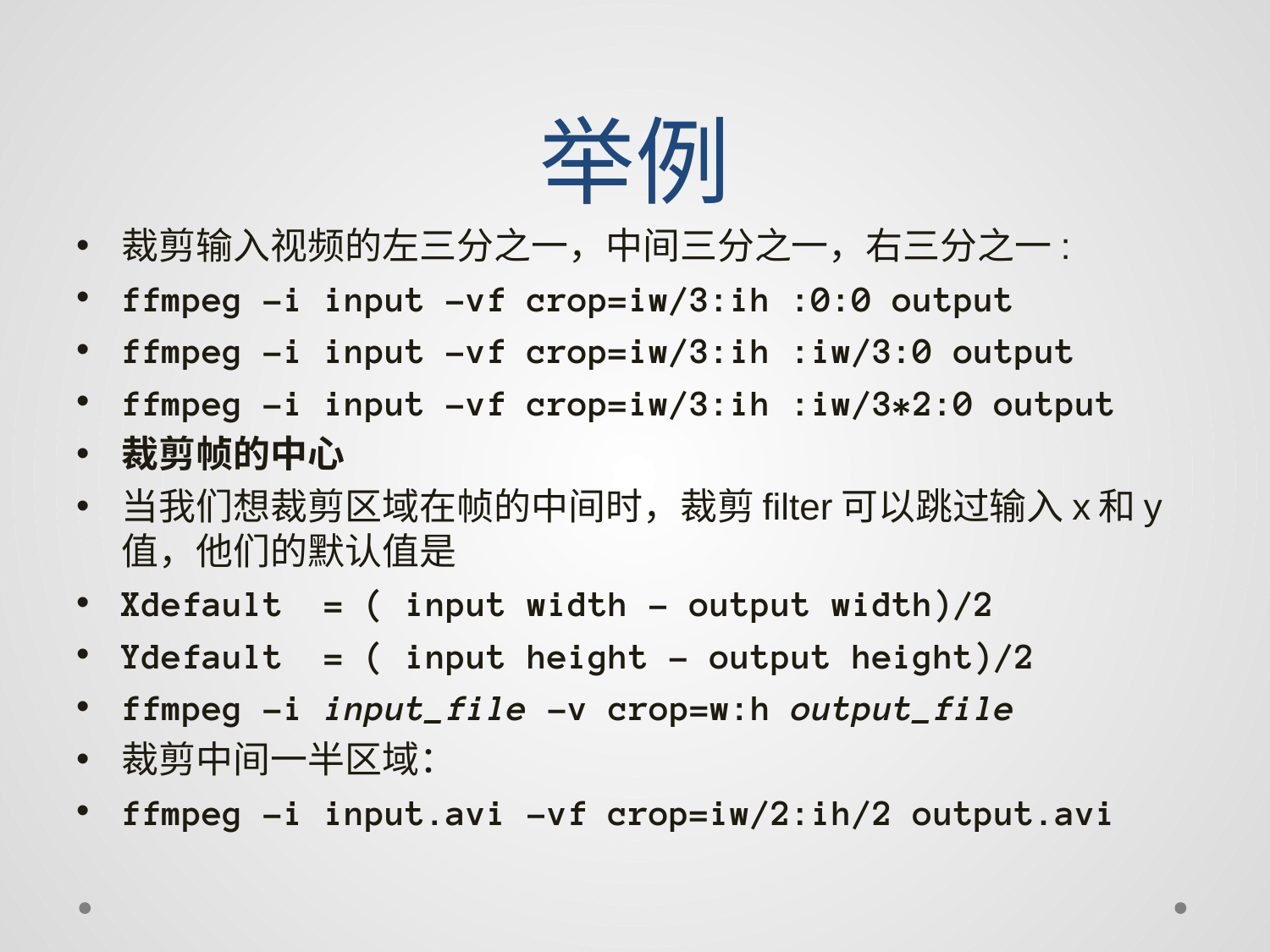

# 举例
裁剪输入视频的左三分之一，中间三分之一，右三分之一:
ffmpeg -i input -vf crop=iw/3:ih :0:0 output
ffmpeg -i input -vf crop=iw/3:ih :iw/3:0 output
ffmpeg -i input -vf crop=iw/3:ih :iw/3*2:0 output
裁剪帧的中心
当我们想裁剪区域在帧的中间时，裁剪filter可以跳过输入x和y值，他们的默认值是
Xdefault  = ( input width - output width)/2
Ydefault  = ( input height - output height)/2
ffmpeg -i input_file -v crop=w:h output_file
裁剪中间一半区域：
ffmpeg -i input.avi -vf crop=iw/2:ih/2 output.avi